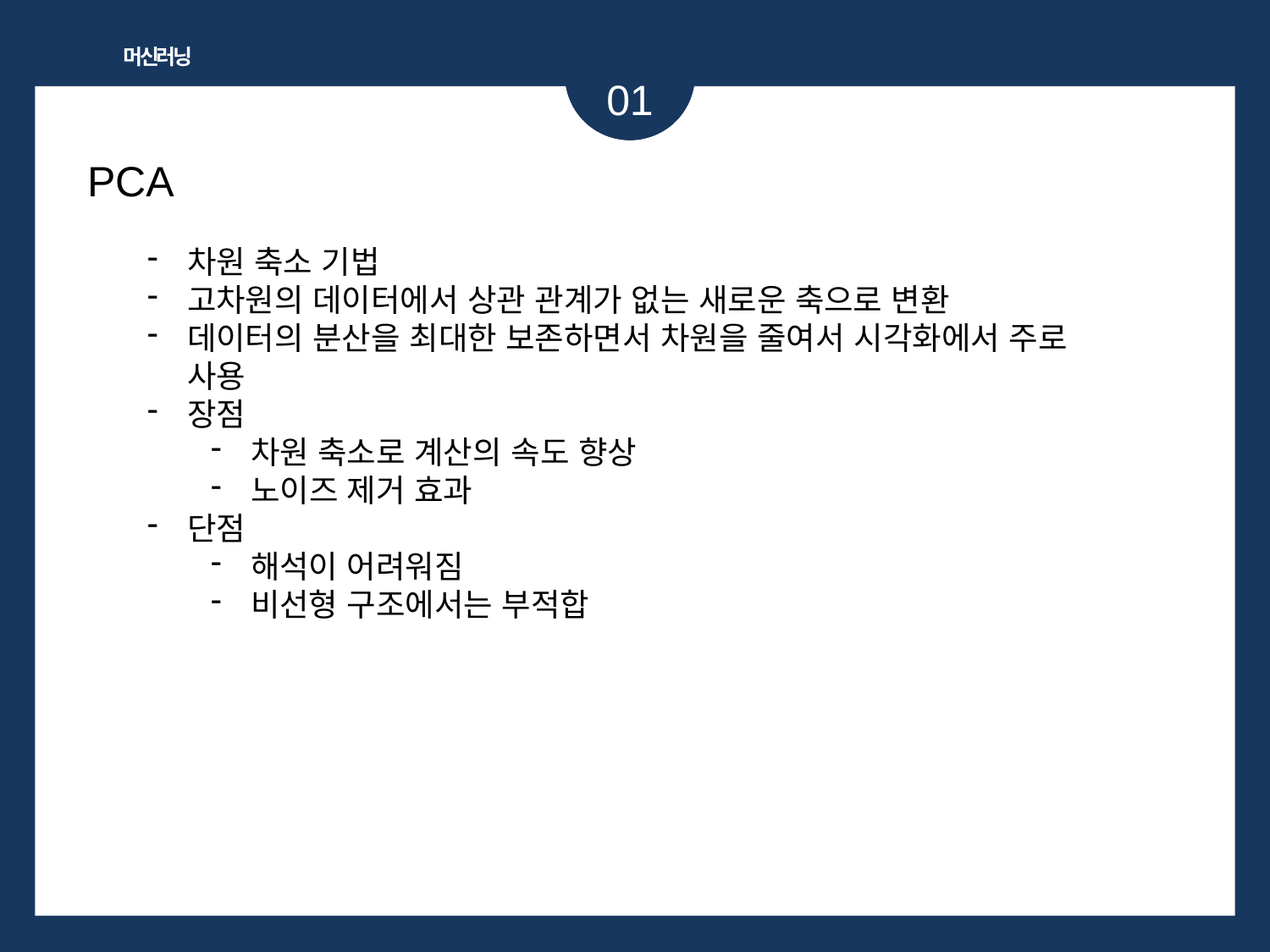

머신러닝
01
PCA
차원 축소 기법
고차원의 데이터에서 상관 관계가 없는 새로운 축으로 변환
데이터의 분산을 최대한 보존하면서 차원을 줄여서 시각화에서 주로 사용
장점
차원 축소로 계산의 속도 향상
노이즈 제거 효과
단점
해석이 어려워짐
비선형 구조에서는 부적합